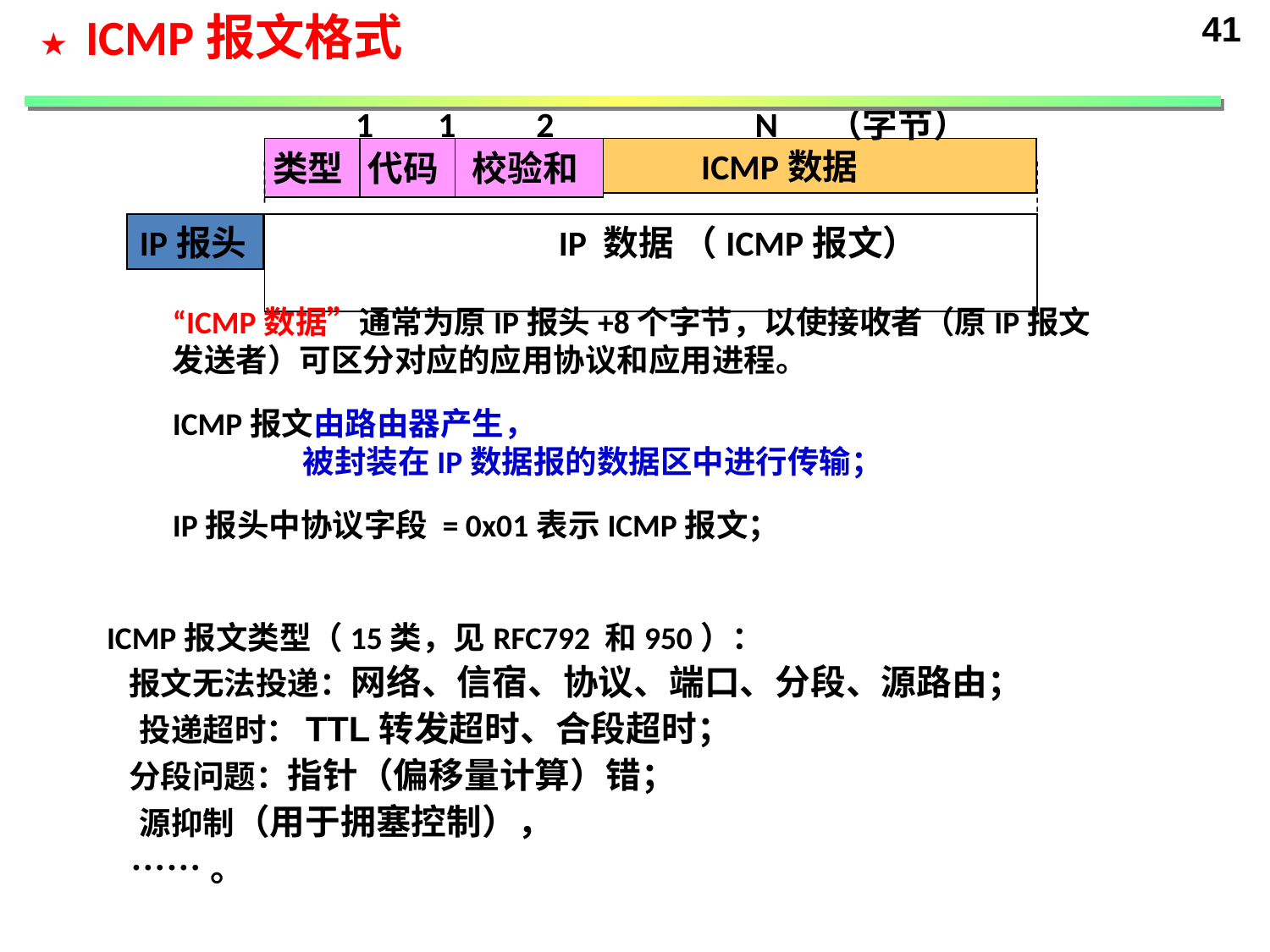

★  ICMP报文格式
41

  1        1          2                         N     （字节）
类型
代码
校验和
           ICMP数据

IP报头
                                   IP 数据 （ICMP报文）
“ICMP数据”通常为原IP报头+8个字节，以使接收者（原IP报文
发送者）可区分对应的应用协议和应用进程。

ICMP报文由路由器产生，
                 被封装在IP数据报的数据区中进行传输；

IP报头中协议字段 = 0x01表示ICMP报文；
ICMP报文类型（15类，见RFC792 和950）：
  报文无法投递：网络、信宿、协议、端口、分段、源路由；
   投递超时：TTL转发超时、合段超时；
  分段问题：指针（偏移量计算）错；
   源抑制（用于拥塞控制），
   ……。